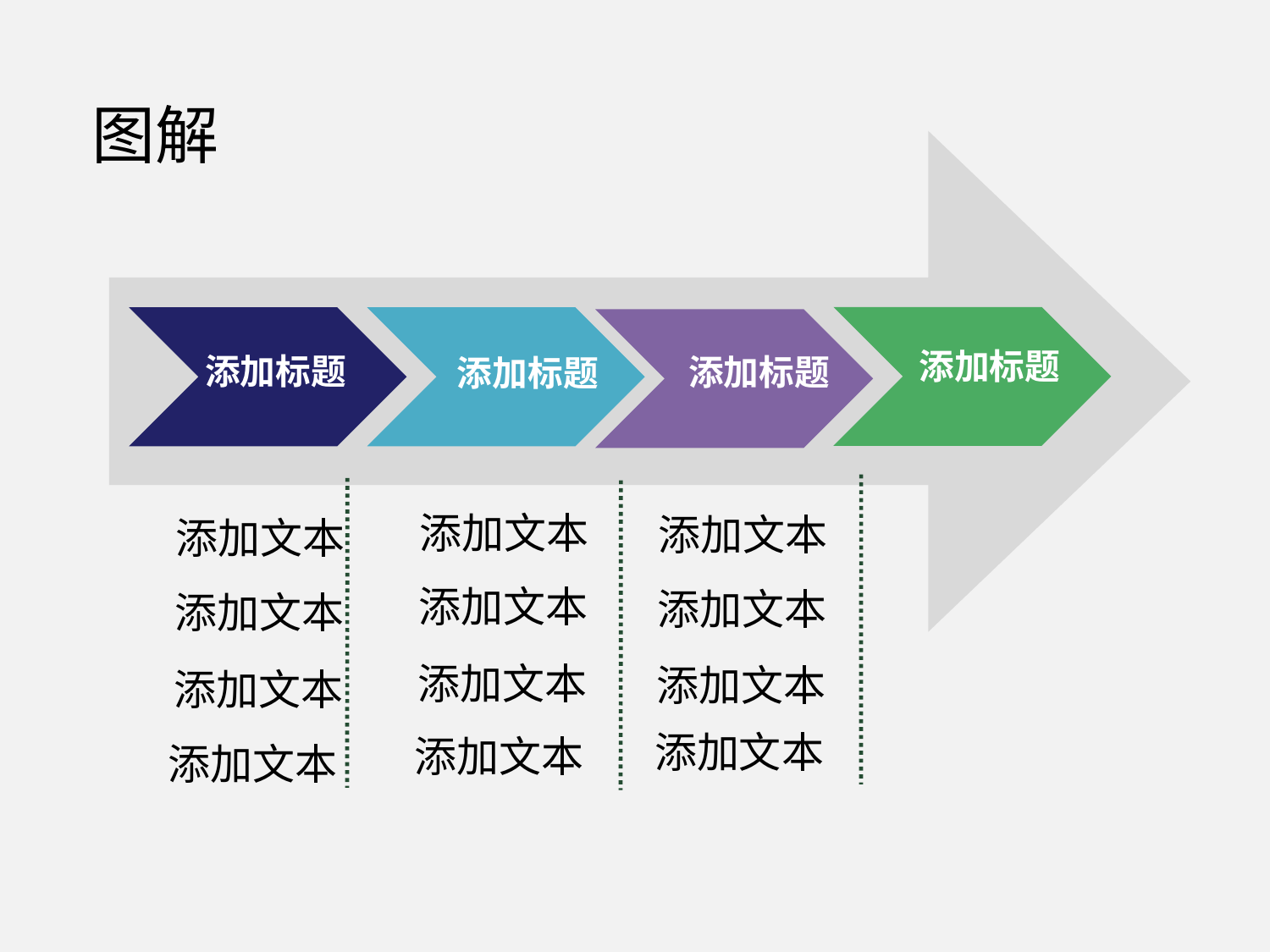

图解

添加标题
添加标题
添加标题
添加标题
添加文本
添加文本
添加文本
添加文本
添加文本
添加文本
添加文本
添加文本
添加文本
添加文本
添加文本
添加文本